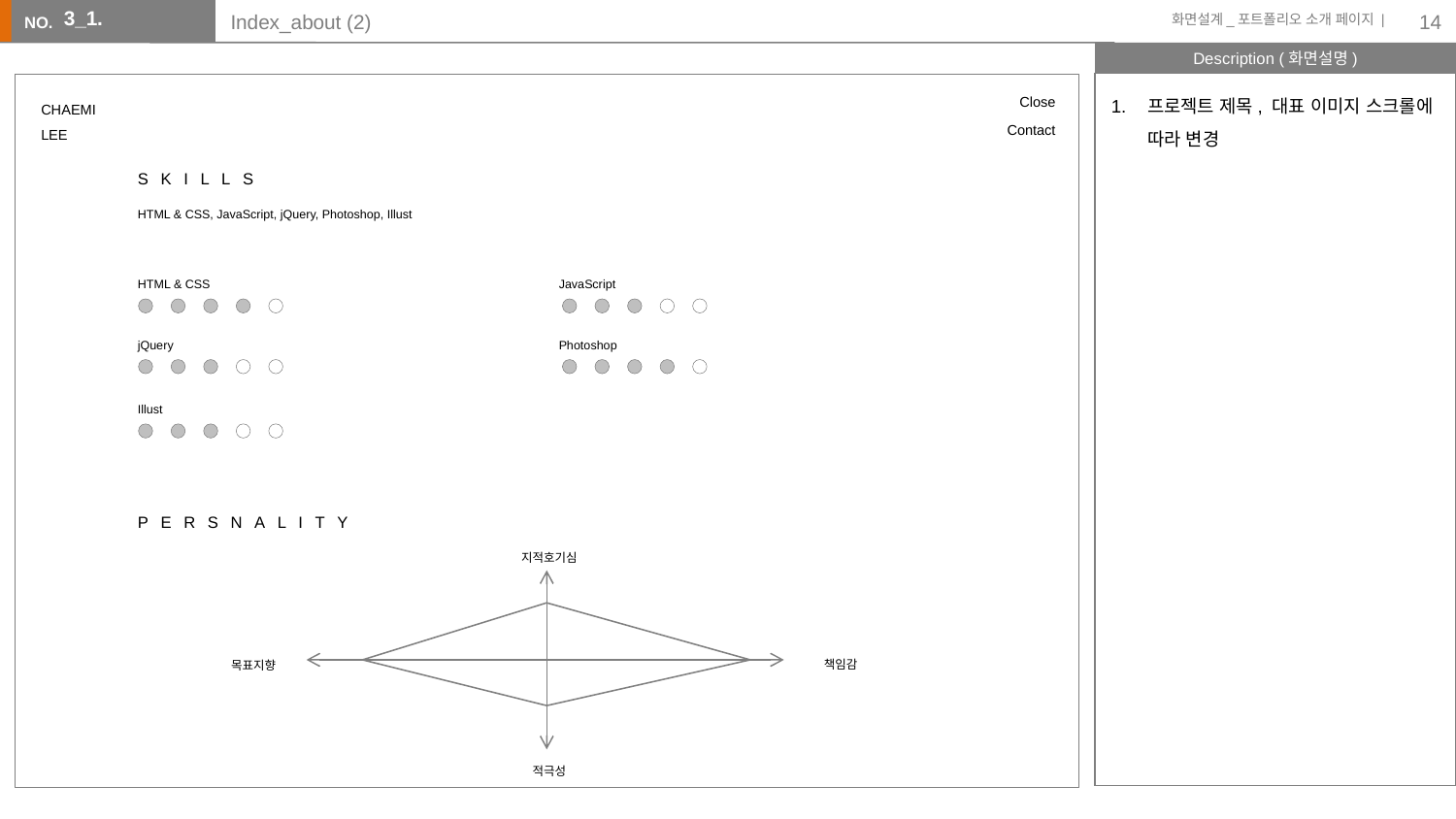

14
3_1.
# Index_about (2)

프로젝트 제목, 대표 이미지 스크롤에 따라 변경
CHAEMI
LEE
Close
Contact
SKILLS
HTML & CSS, JavaScript, jQuery, Photoshop, Illust
HTML & CSS
JavaScript

jQuery
Photoshop

Illust

PERSNALITY
지적호기심
책임감
목표지향
적극성